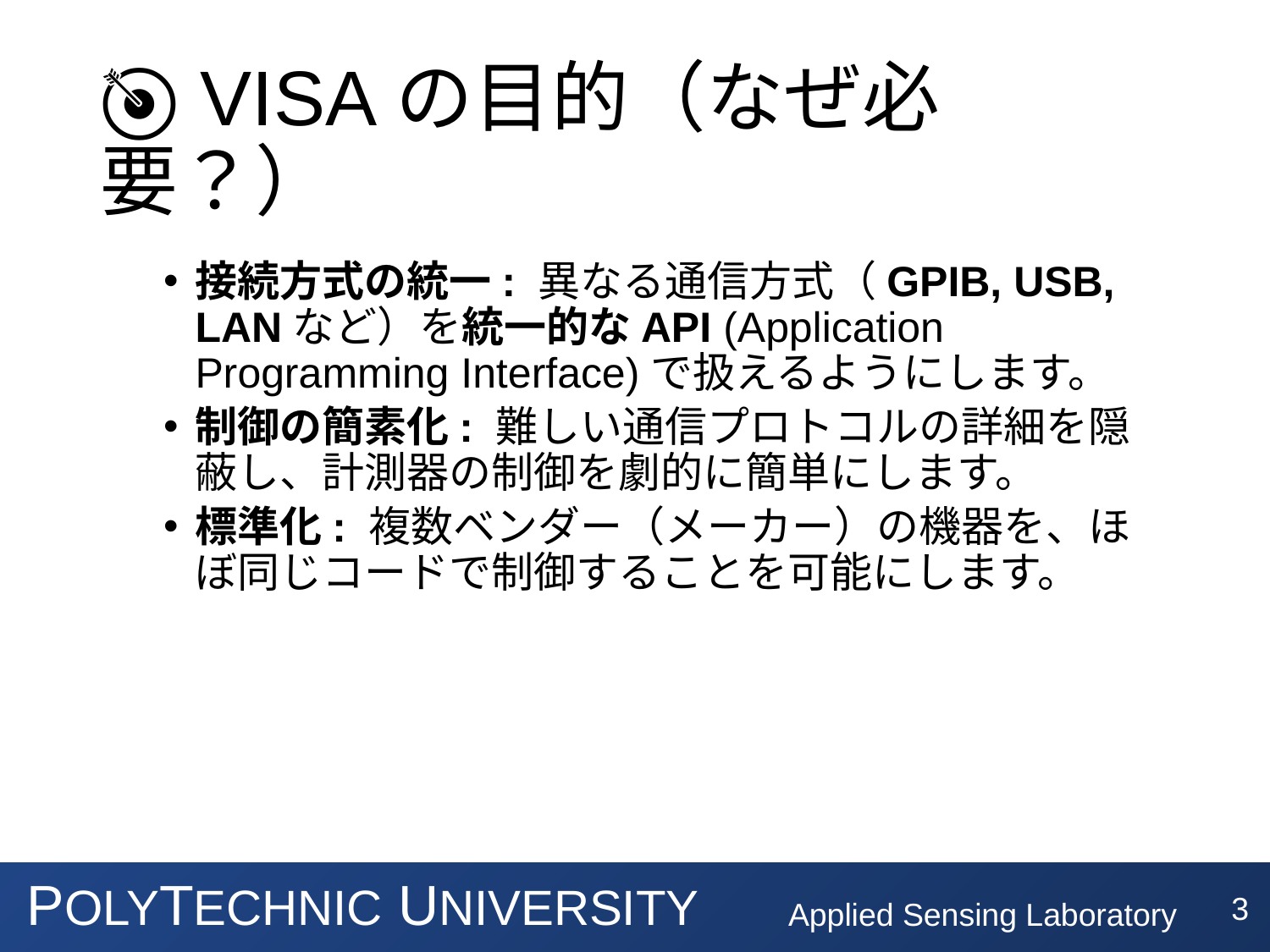

# 🎯 VISAの目的（なぜ必要？）
接続方式の統一: 異なる通信方式（GPIB, USB, LANなど）を統一的なAPI (Application Programming Interface)で扱えるようにします。
制御の簡素化: 難しい通信プロトコルの詳細を隠蔽し、計測器の制御を劇的に簡単にします。
標準化: 複数ベンダー（メーカー）の機器を、ほぼ同じコードで制御することを可能にします。
3